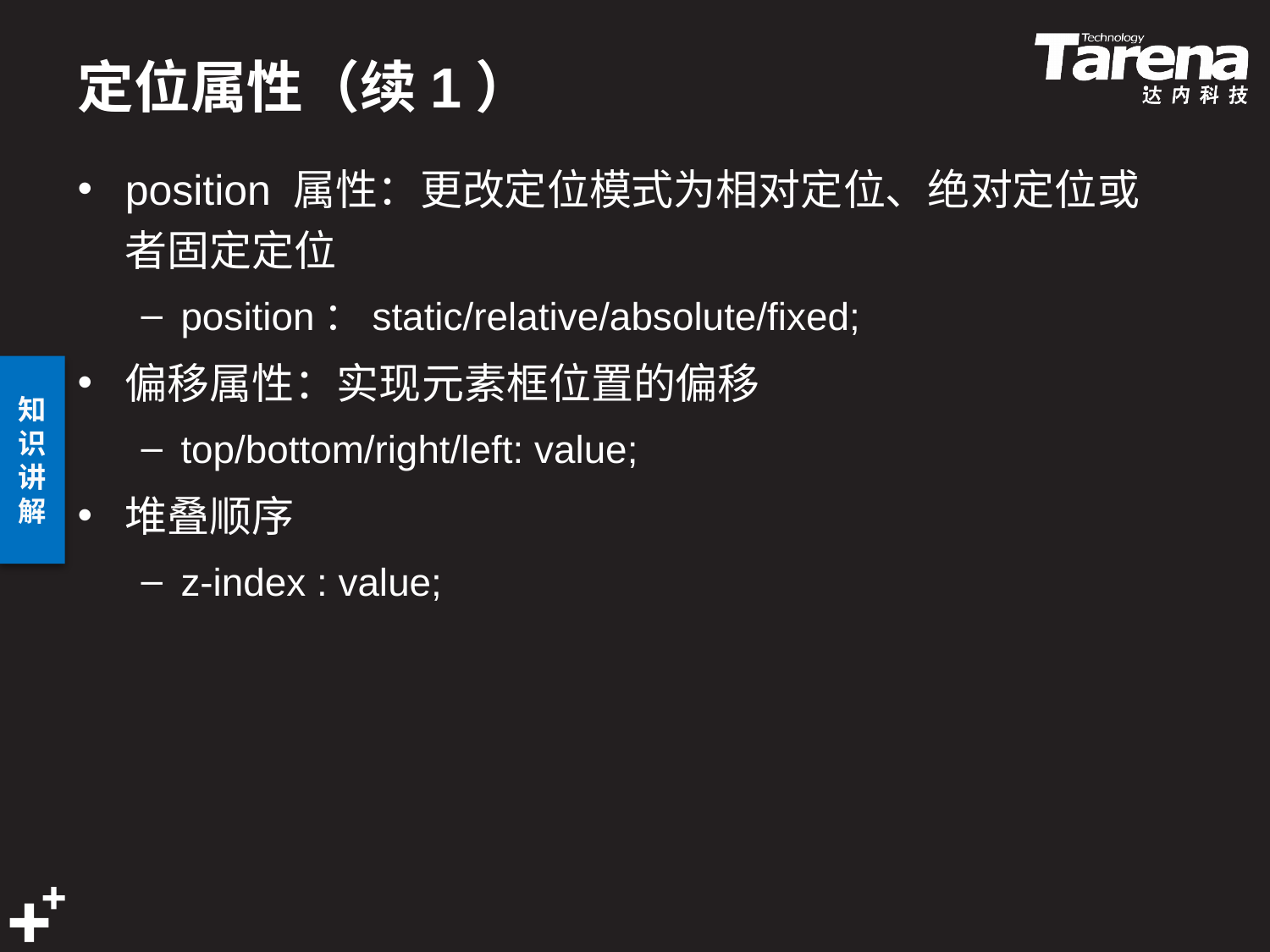

# 定位属性（续1）
position 属性：更改定位模式为相对定位、绝对定位或者固定定位
position：static/relative/absolute/fixed;
偏移属性：实现元素框位置的偏移
top/bottom/right/left: value;
堆叠顺序
z-index : value;